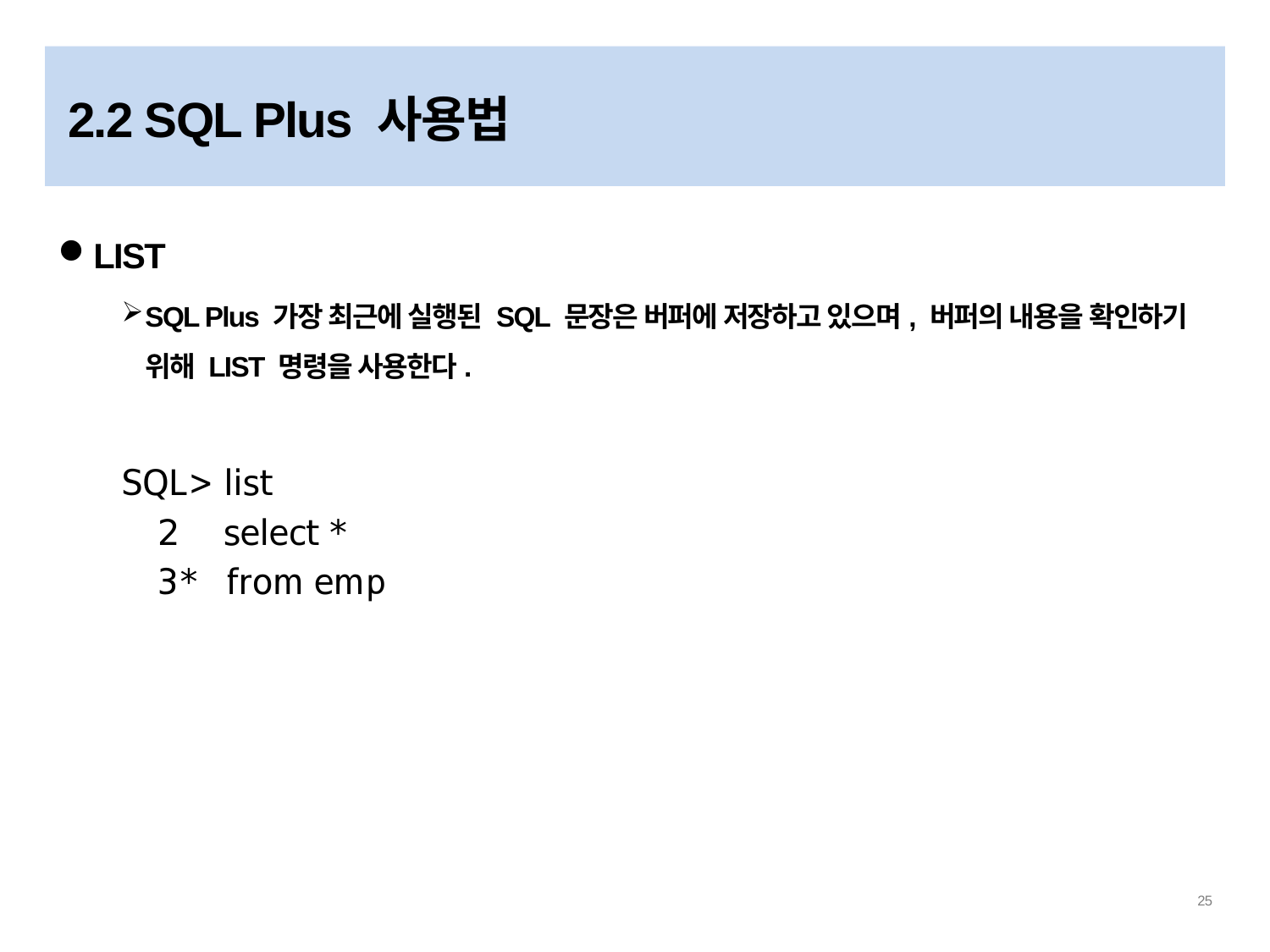

# 2.2 SQL Plus 사용법
LIST
SQL Plus 가장 최근에 실행된 SQL 문장은 버퍼에 저장하고 있으며, 버퍼의 내용을 확인하기 위해 LIST 명령을 사용한다.

       SQL> list
           2     select *
           3*   from emp